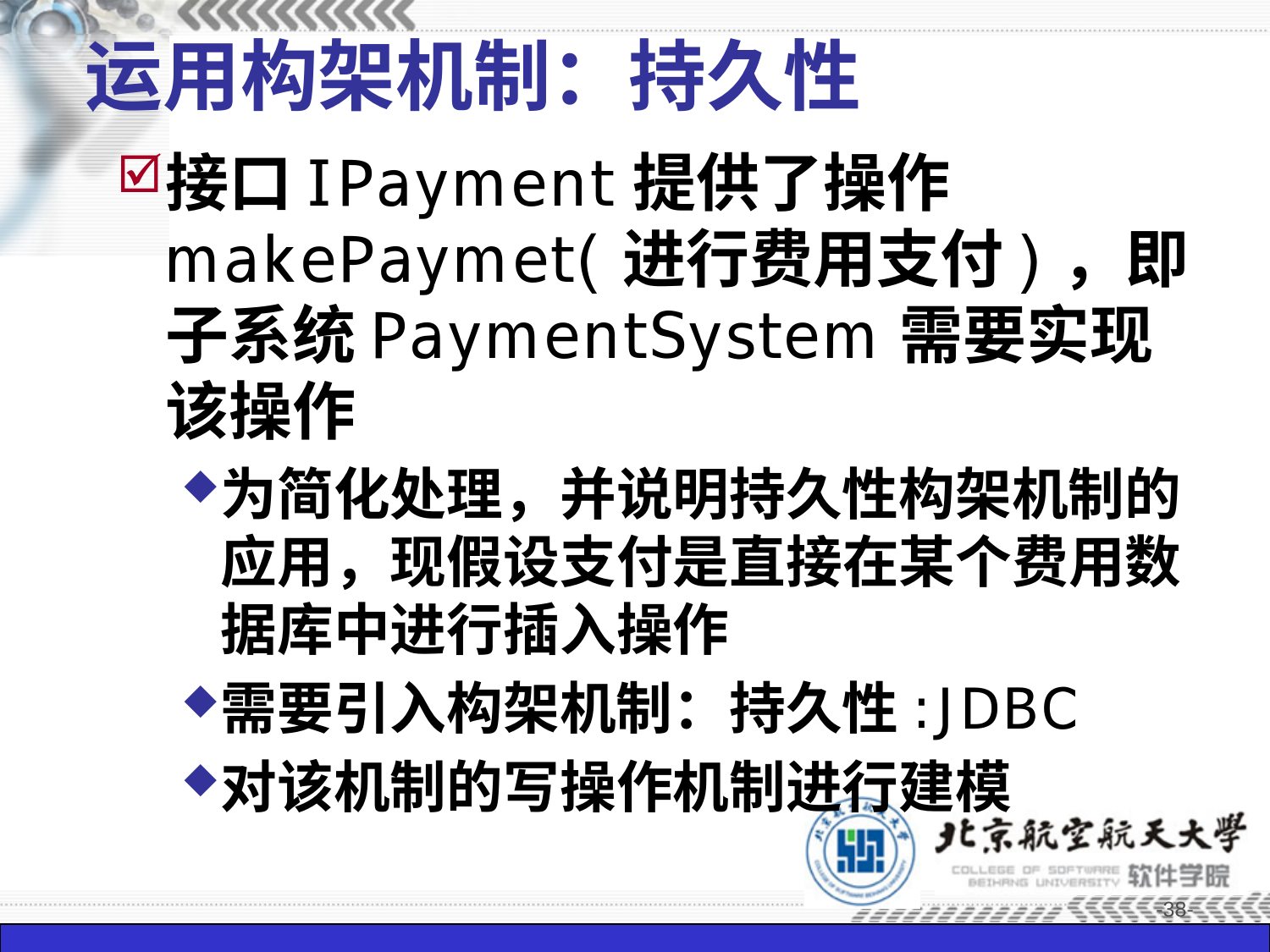

# 运用构架机制：持久性
接口IPayment提供了操作makePaymet(进行费用支付)，即子系统PaymentSystem需要实现该操作
为简化处理，并说明持久性构架机制的应用，现假设支付是直接在某个费用数据库中进行插入操作
需要引入构架机制：持久性:JDBC
对该机制的写操作机制进行建模
-38-